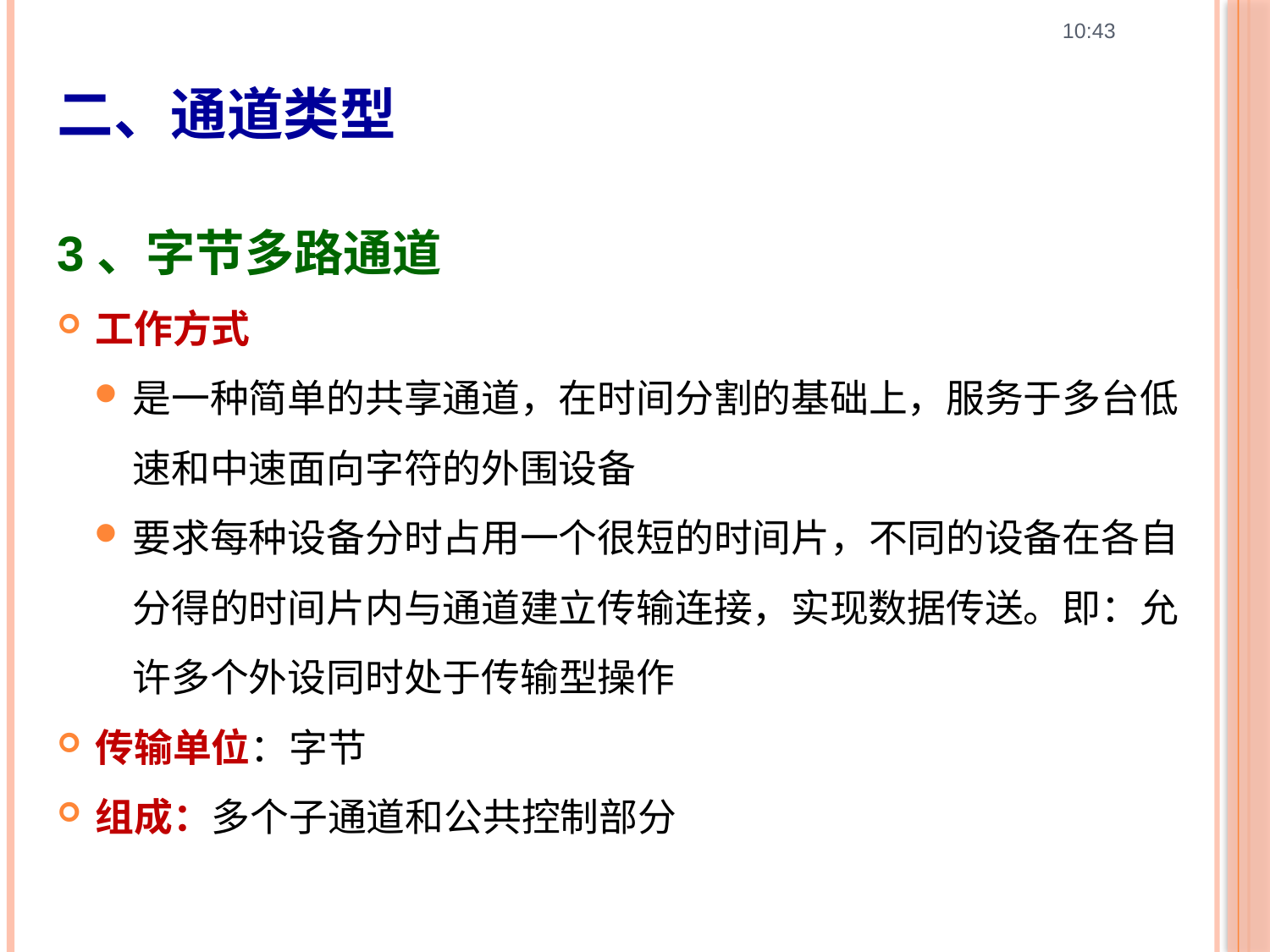

10:43
# 二、通道类型
3、字节多路通道
工作方式
是一种简单的共享通道，在时间分割的基础上，服务于多台低速和中速面向字符的外围设备
要求每种设备分时占用一个很短的时间片，不同的设备在各自分得的时间片内与通道建立传输连接，实现数据传送。即：允许多个外设同时处于传输型操作
传输单位：字节
组成：多个子通道和公共控制部分